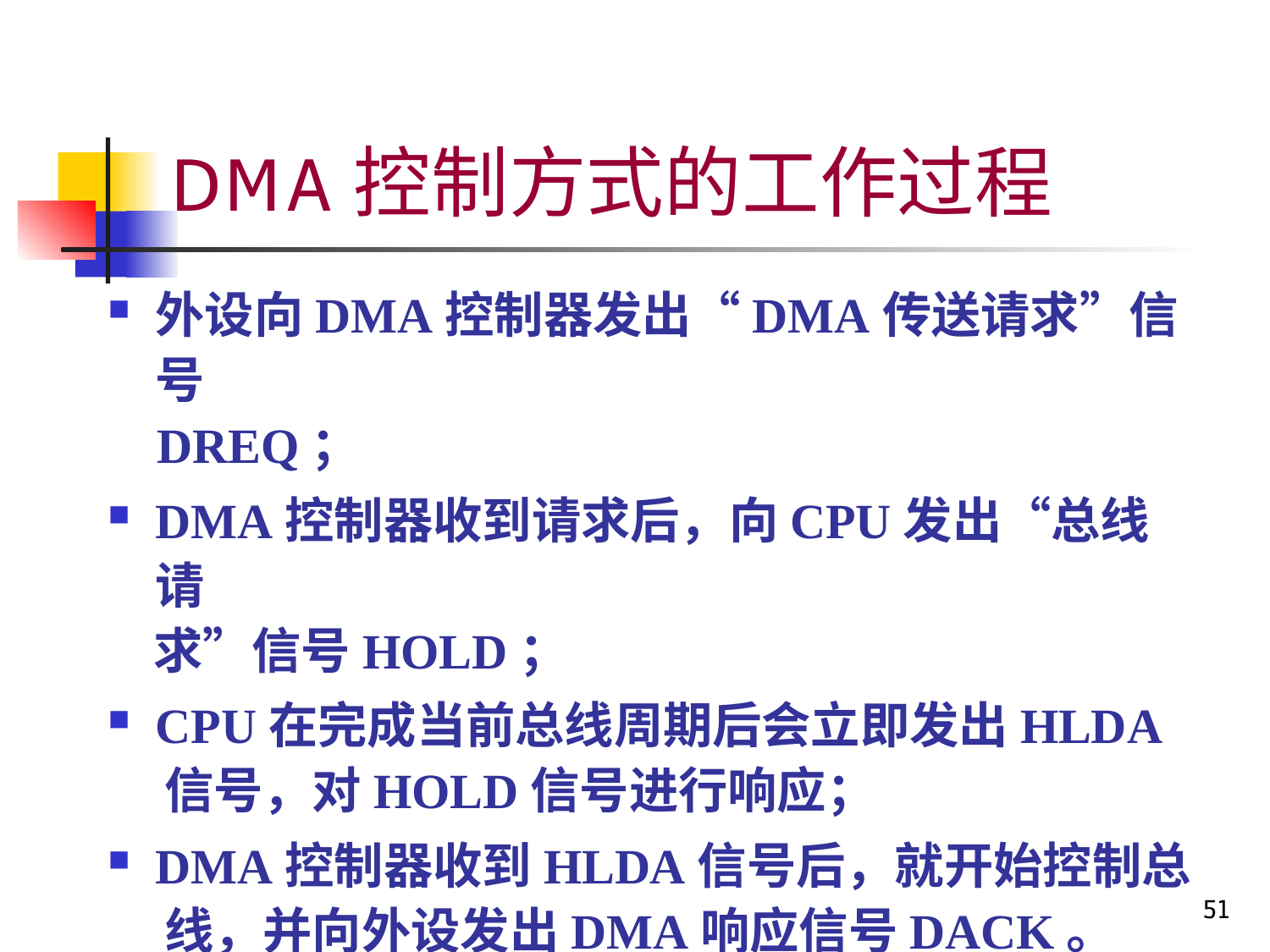

# DMA控制方式的工作过程
外设向DMA控制器发出“DMA传送请求”信号
    DREQ；
DMA控制器收到请求后，向CPU发出“总线请
   求”信号HOLD；
CPU在完成当前总线周期后会立即发出HLDA
    信号，对HOLD信号进行响应；
DMA控制器收到HLDA信号后，就开始控制总
    线，并向外设发出DMA响应信号DACK。
51